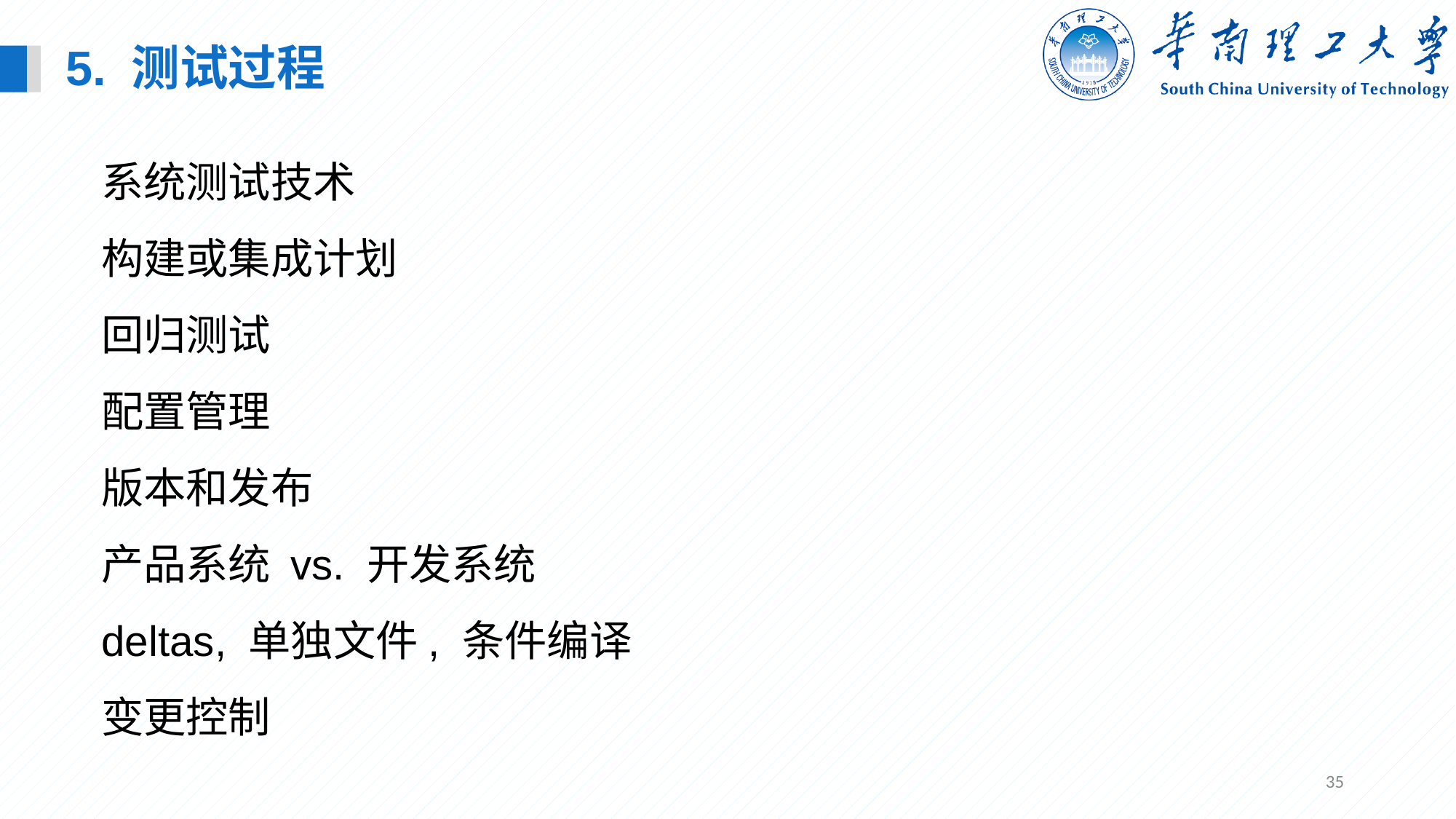

5. 测试过程
系统测试技术
构建或集成计划
回归测试
配置管理
版本和发布
产品系统 vs. 开发系统
deltas, 单独文件, 条件编译
变更控制
35